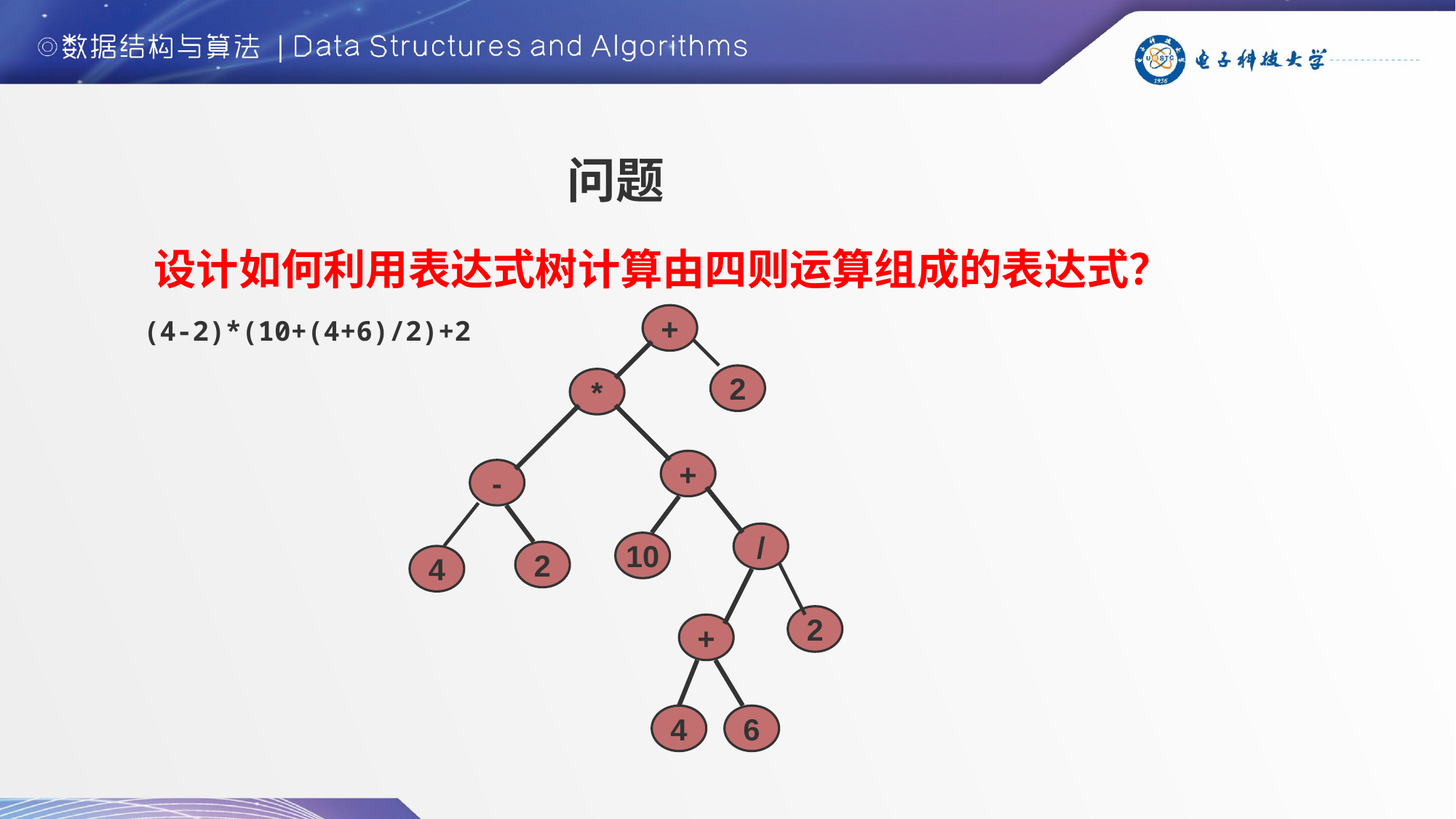

问题
设计如何利用表达式树计算由四则运算组成的表达式？
+

2
*

+
-

/
10
2
4

2
+

4
6
(4-2)*(10+(4+6)/2)+2